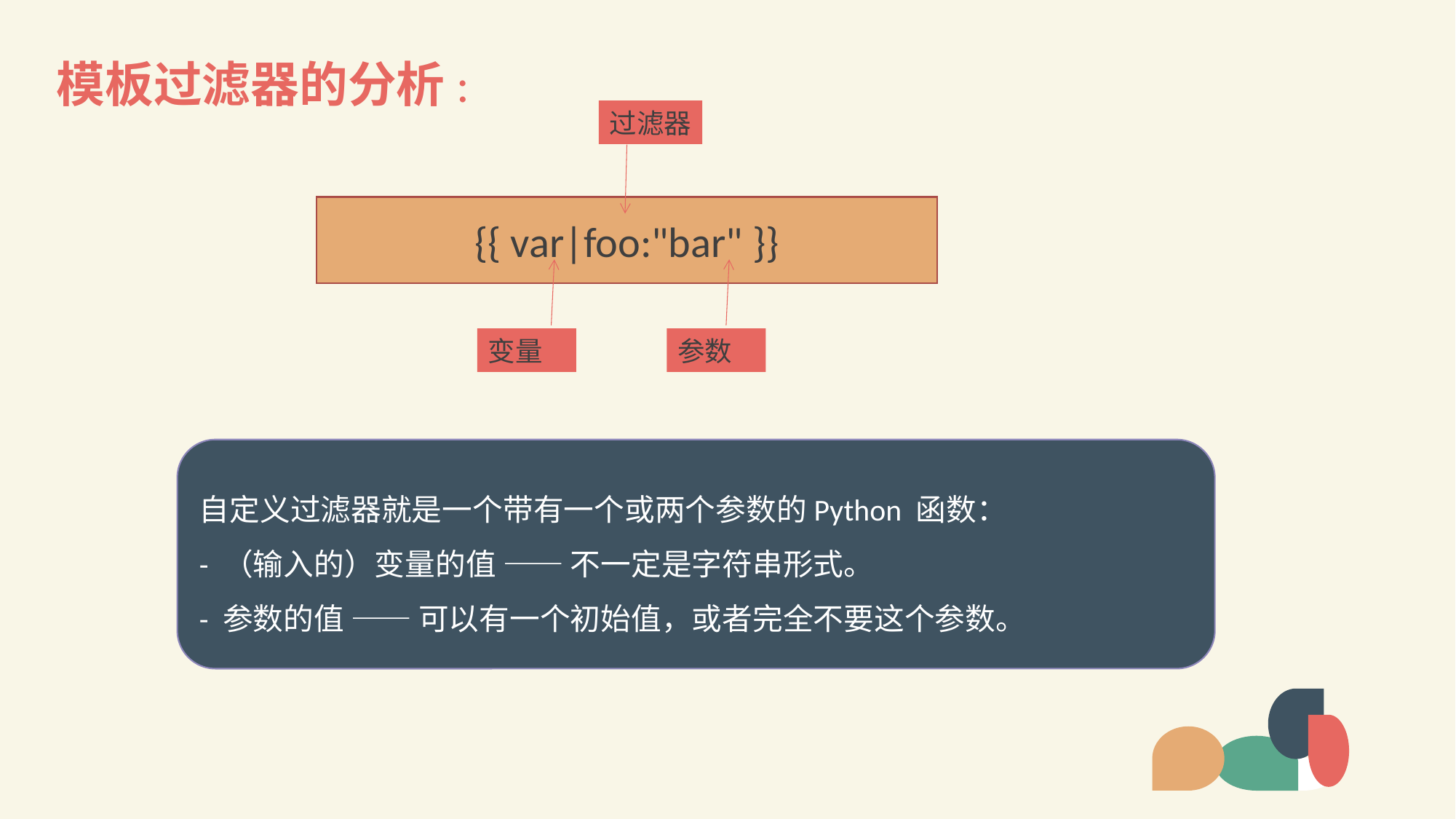

# 模板过滤器的分析:
过滤器
{{ var|foo:"bar" }}
变量
参数
自定义过滤器就是一个带有一个或两个参数的Python 函数：
- （输入的）变量的值 —— 不一定是字符串形式。
- 参数的值 —— 可以有一个初始值，或者完全不要这个参数。

LOREM